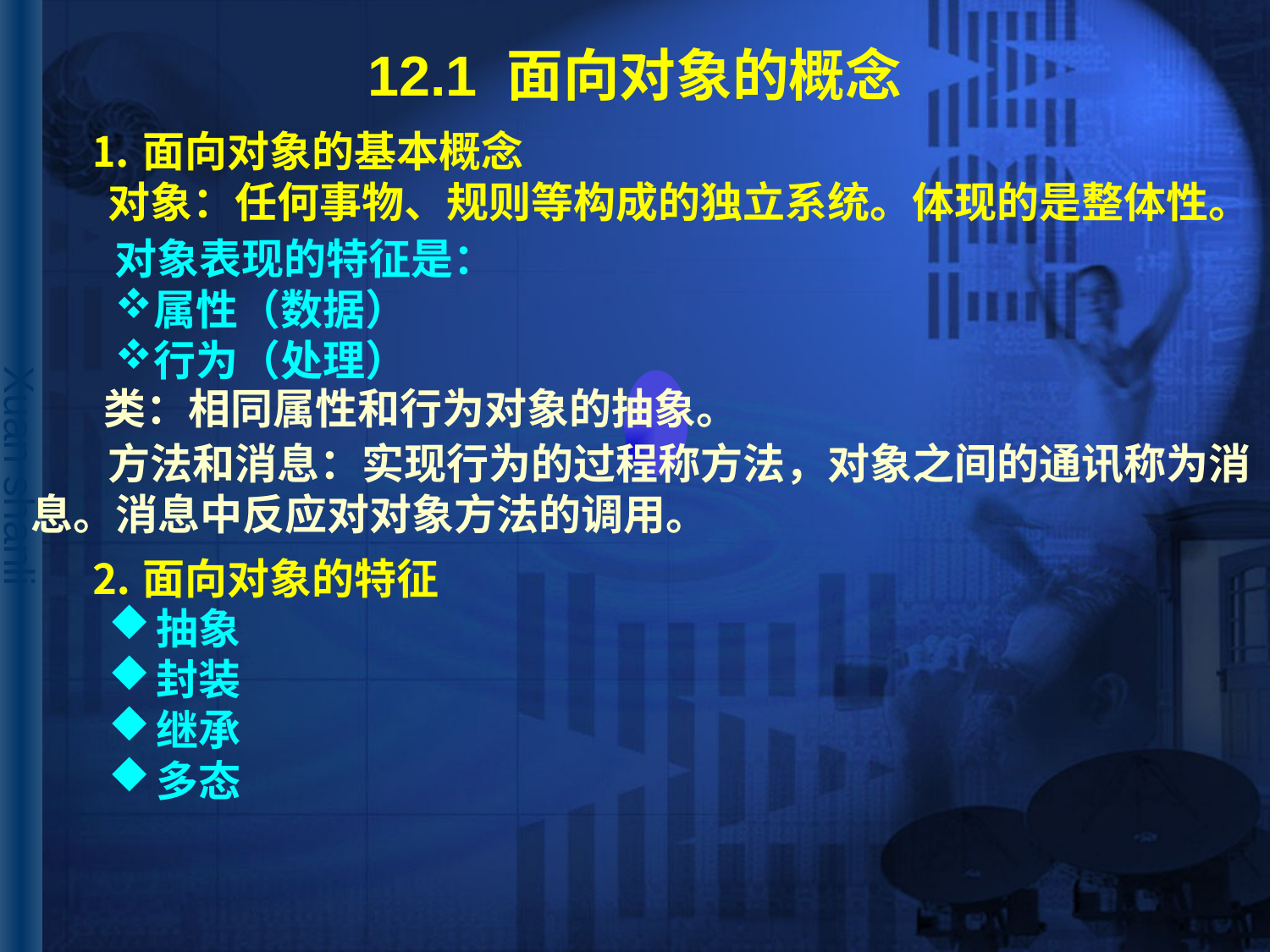

# 12.1 面向对象的概念
        ⒈面向对象的基本概念
       对象：任何事物、规则等构成的独立系统。体现的是整体性。
对象表现的特征是：
属性（数据）
行为（处理）
       类：相同属性和行为对象的抽象。
       方法和消息：实现行为的过程称方法，对象之间的通讯称为消
息。消息中反应对对象方法的调用。
        ⒉面向对象的特征
抽象
封装
继承
多态